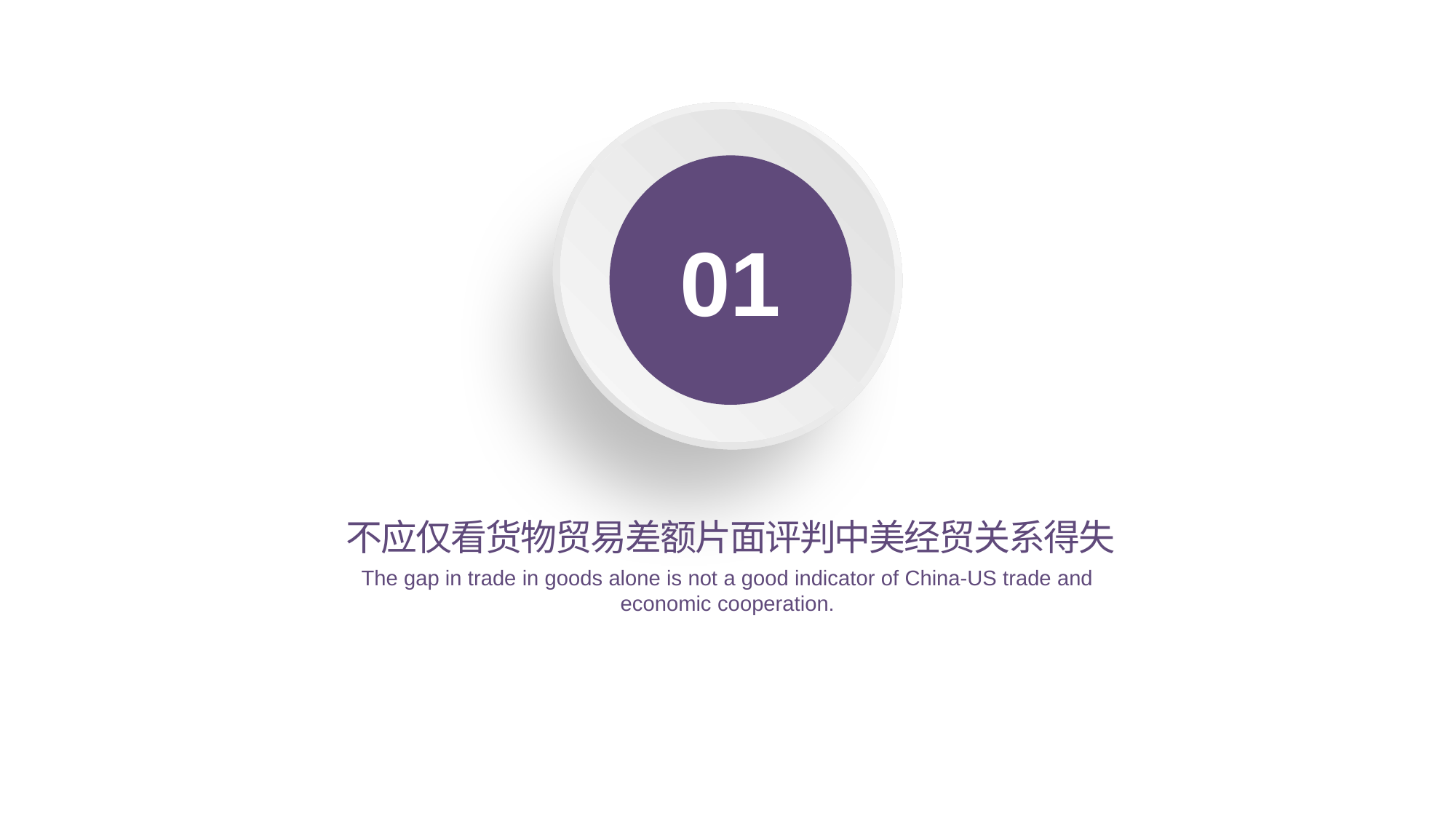

01
不应仅看货物贸易差额片面评判中美经贸关系得失
The gap in trade in goods alone is not a good indicator of China-US trade and economic cooperation.